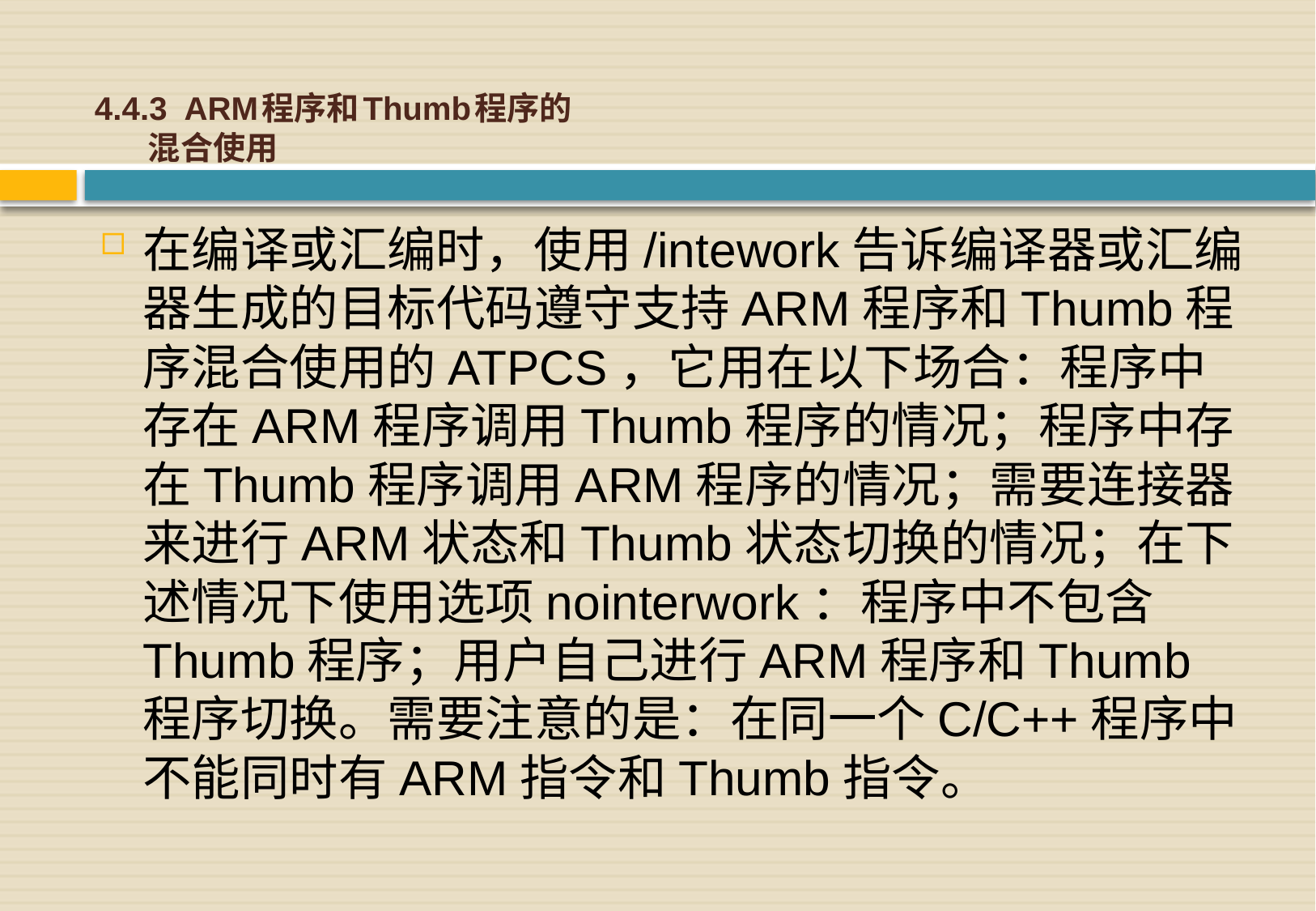

# 4.4.3  ARM程序和Thumb程序的 混合使用
在编译或汇编时，使用/intework告诉编译器或汇编器生成的目标代码遵守支持ARM程序和Thumb程序混合使用的ATPCS，它用在以下场合：程序中存在ARM程序调用Thumb程序的情况；程序中存在Thumb程序调用ARM程序的情况；需要连接器来进行ARM状态和Thumb状态切换的情况；在下述情况下使用选项nointerwork：程序中不包含Thumb程序；用户自己进行ARM程序和Thumb程序切换。需要注意的是：在同一个C/C++程序中不能同时有ARM指令和Thumb指令。